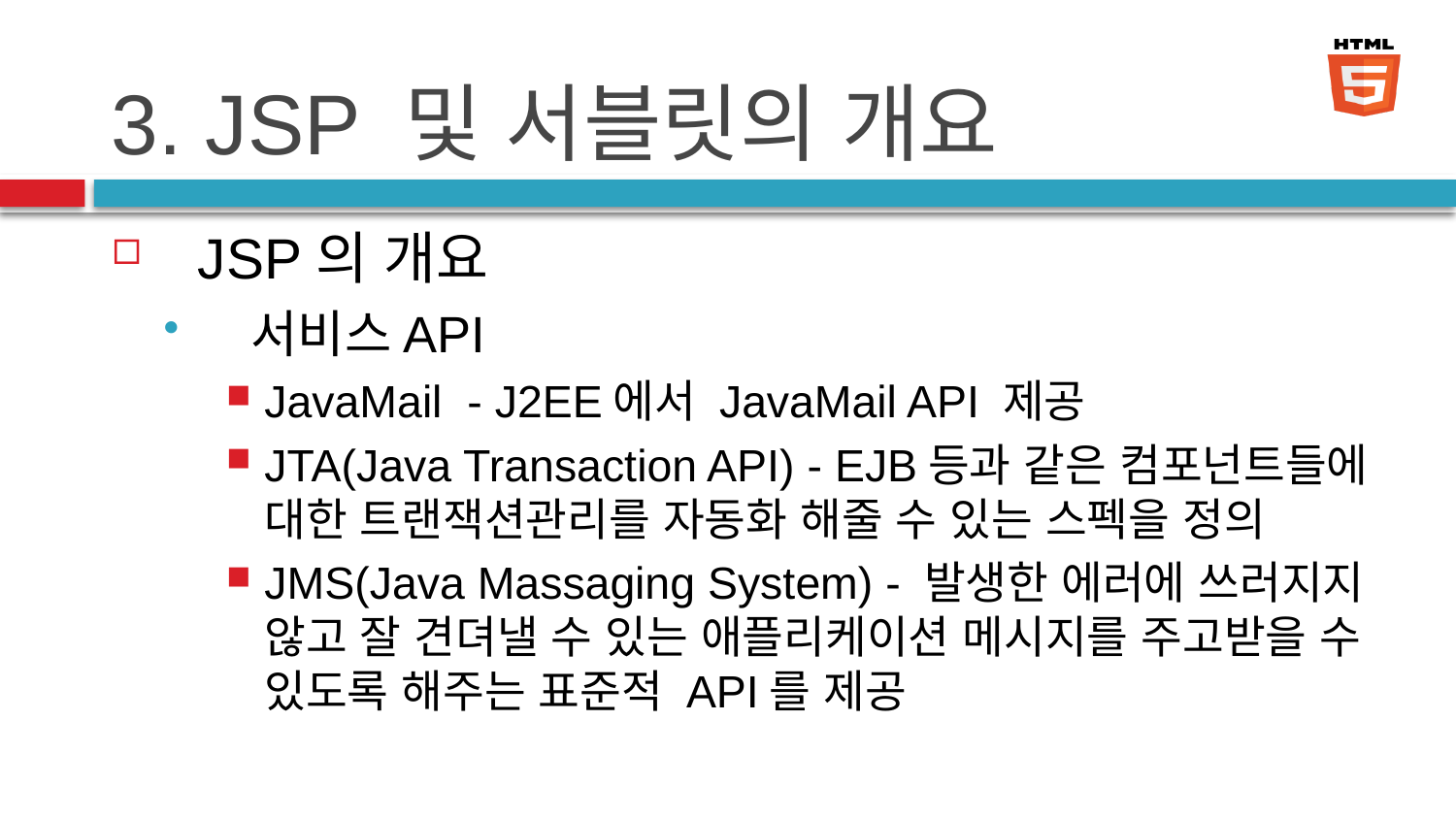

# 3. JSP 및 서블릿의 개요
JSP의 개요
서비스API
JavaMail  - J2EE에서 JavaMail API 제공
JTA(Java Transaction API) - EJB등과 같은 컴포넌트들에 대한 트랜잭션관리를 자동화 해줄 수 있는 스펙을 정의
JMS(Java Massaging System) - 발생한 에러에 쓰러지지 않고 잘 견뎌낼 수 있는 애플리케이션 메시지를 주고받을 수 있도록 해주는 표준적 API를 제공